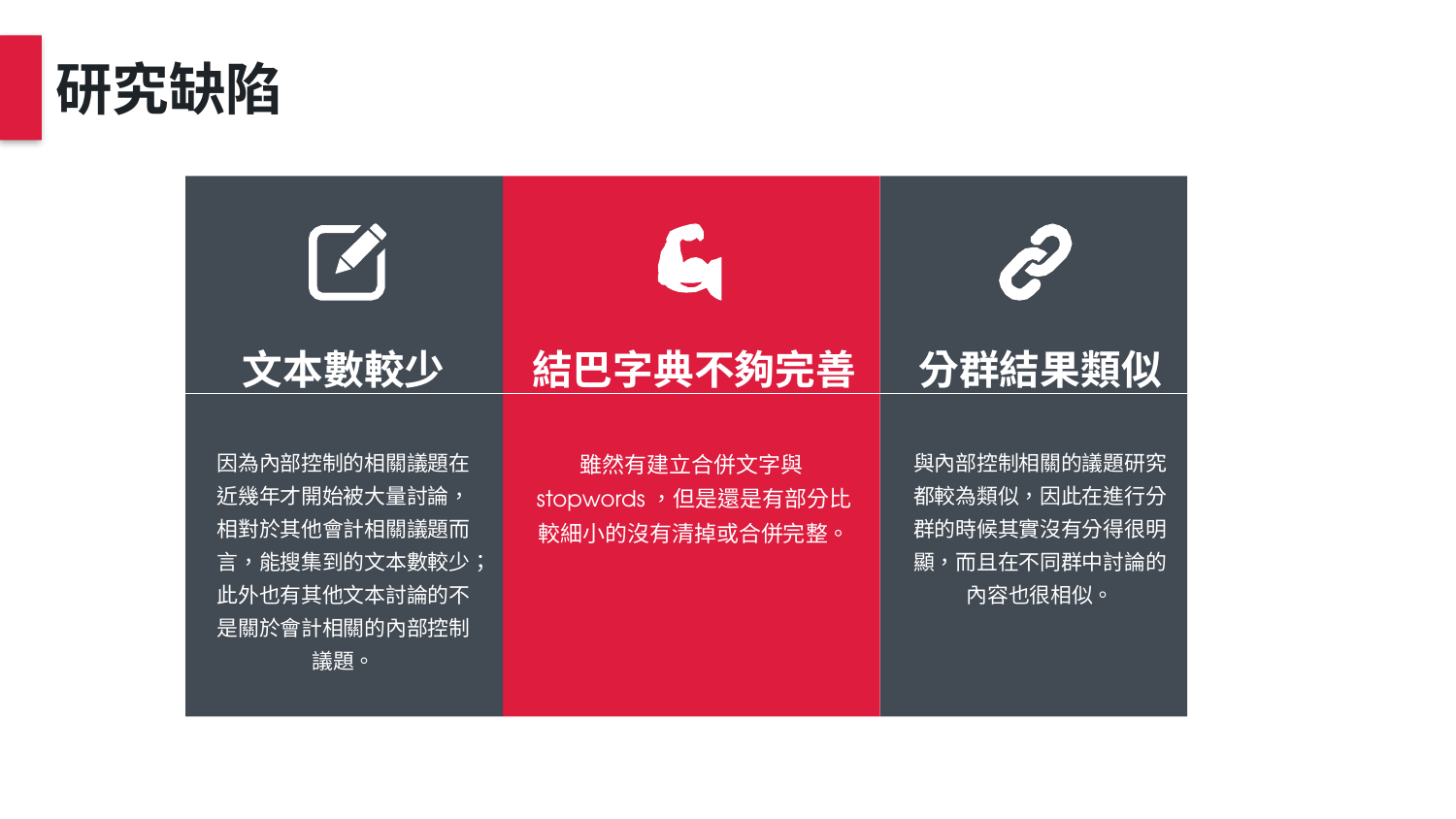

研究缺陷

文本數較少

因為內部控制的相關議題在近幾年才開始被大量討論，相對於其他會計相關議題而言，能搜集到的文本數較少；此外也有其他文本討論的不是關於會計相關的內部控制議題。
分群結果類似

與內部控制相關的議題研究都較為類似，因此在進行分群的時候其實沒有分得很明顯，而且在不同群中討論的內容也很相似。
結巴字典不夠完善

雖然有建立合併文字與stopwords，但是還是有部分比較細小的沒有清掉或合併完整。